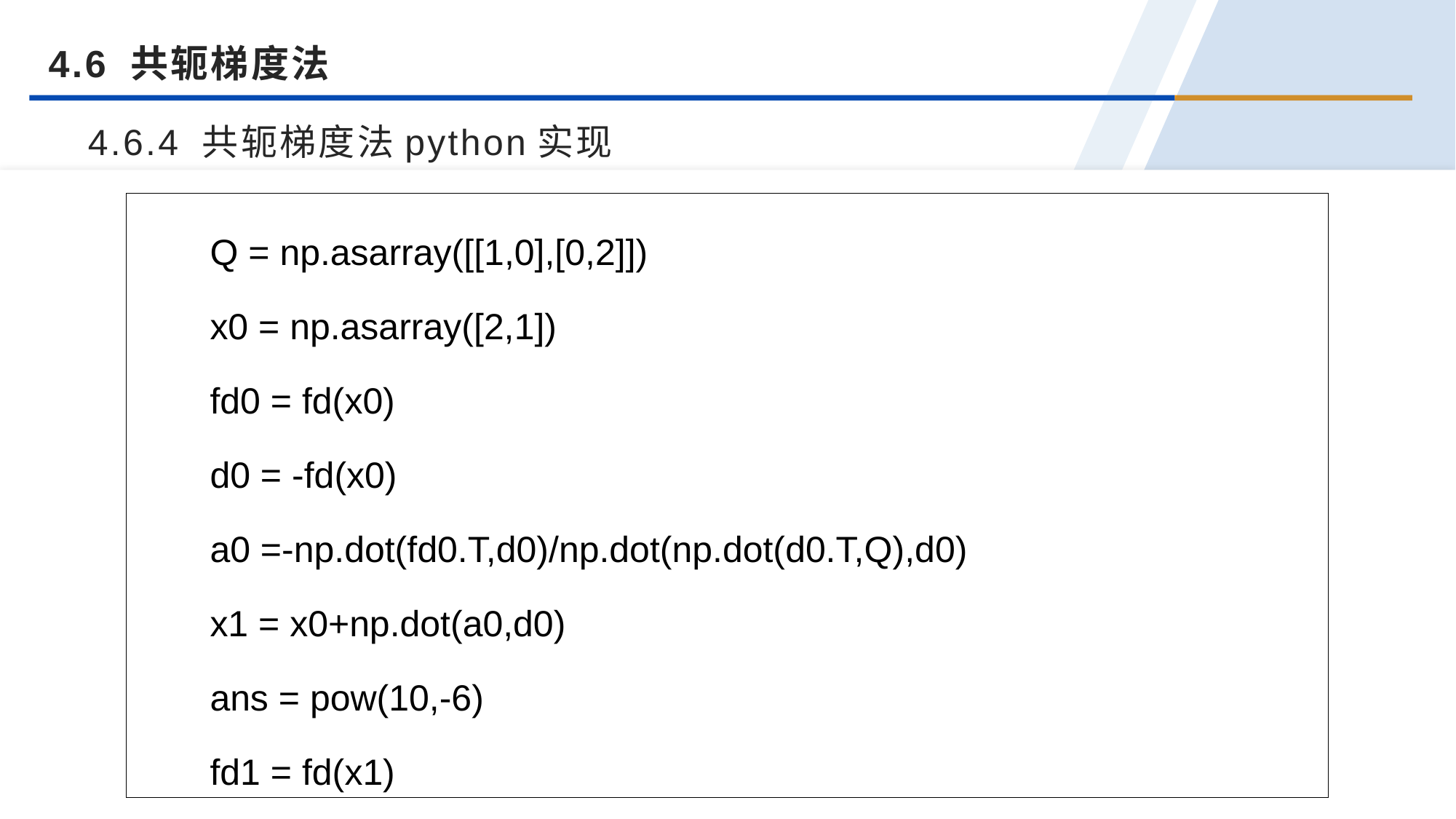

4.6 共轭梯度法
4.6.4 共轭梯度法python实现

Q = np.asarray([[1,0],[0,2]])
x0 = np.asarray([2,1])
fd0 = fd(x0)
d0 = -fd(x0)
a0 =-np.dot(fd0.T,d0)/np.dot(np.dot(d0.T,Q),d0)
x1 = x0+np.dot(a0,d0)
ans = pow(10,-6)
fd1 = fd(x1)